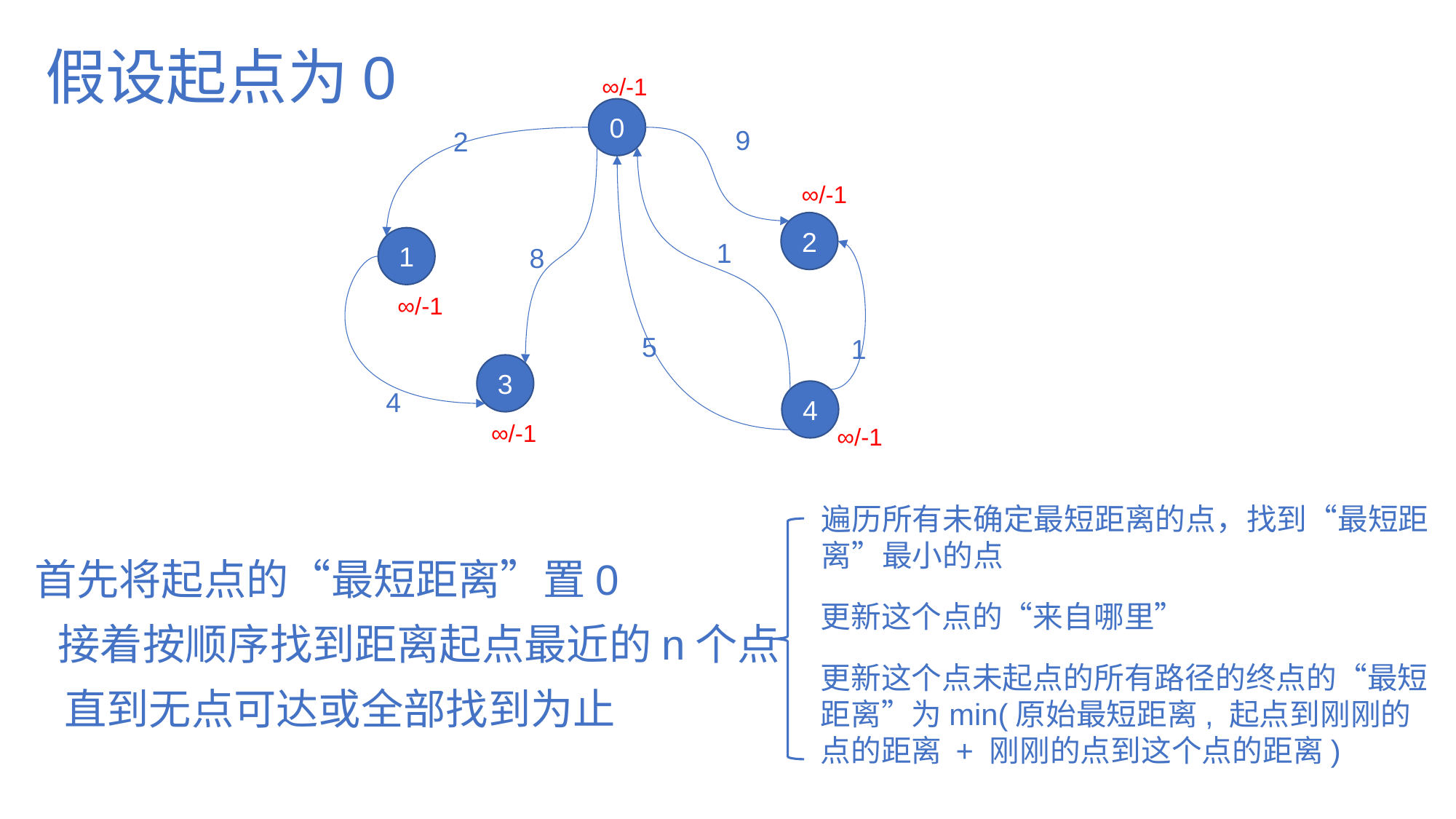

假设起点为0
∞/-1
0
9
2
∞/-1
2
1
1
8
∞/-1
5
1
3
4
4
∞/-1
∞/-1
遍历所有未确定最短距离的点，找到“最短距离”最小的点

首先将起点的“最短距离”置0
更新这个点的“来自哪里”
接着按顺序找到距离起点最近的n个点
更新这个点未起点的所有路径的终点的“最短距离”为min(原始最短距离, 起点到刚刚的点的距离 + 刚刚的点到这个点的距离)
直到无点可达或全部找到为止